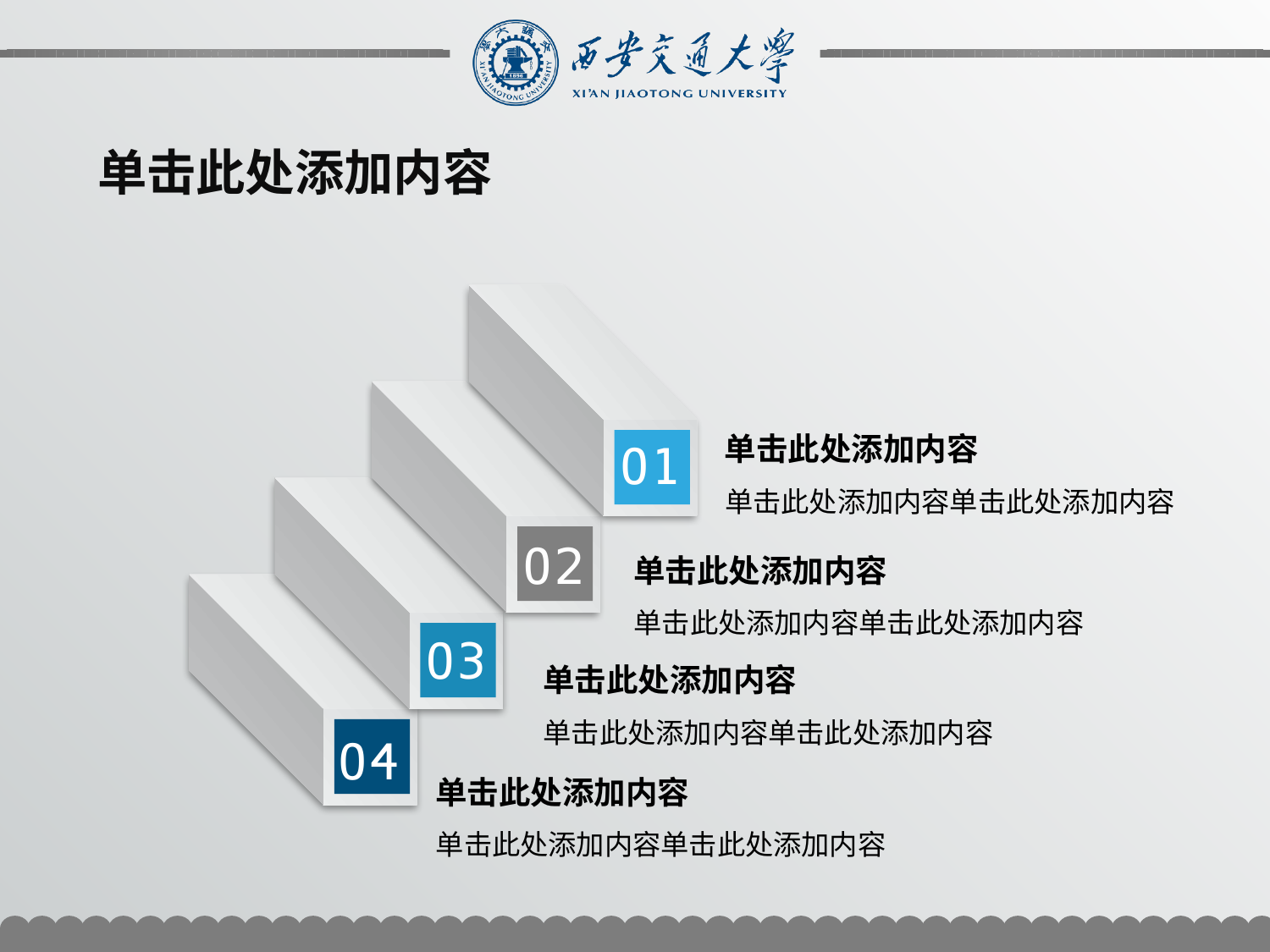

单击此处添加内容

      单击此处添加内容
       单击此处添加内容单击此处添加内容
01
      单击此处添加内容
       单击此处添加内容单击此处添加内容
02
03
      单击此处添加内容
       单击此处添加内容单击此处添加内容
04
      单击此处添加内容
       单击此处添加内容单击此处添加内容